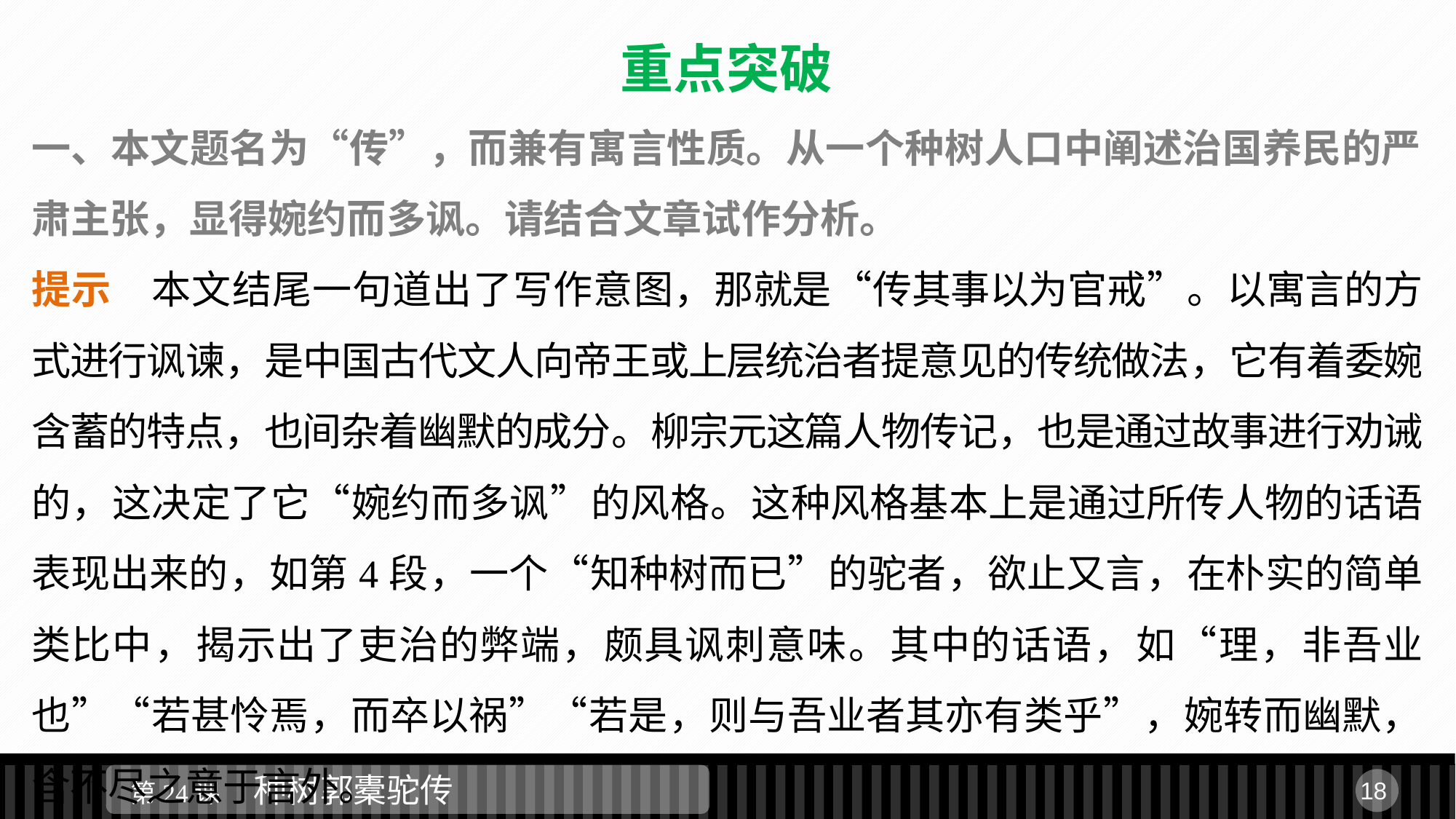

重点突破
一、本文题名为“传”，而兼有寓言性质。从一个种树人口中阐述治国养民的严肃主张，显得婉约而多讽。请结合文章试作分析。
提示　本文结尾一句道出了写作意图，那就是“传其事以为官戒”。以寓言的方式进行讽谏，是中国古代文人向帝王或上层统治者提意见的传统做法，它有着委婉含蓄的特点，也间杂着幽默的成分。柳宗元这篇人物传记，也是通过故事进行劝诫的，这决定了它“婉约而多讽”的风格。这种风格基本上是通过所传人物的话语表现出来的，如第4段，一个“知种树而已”的驼者，欲止又言，在朴实的简单类比中，揭示出了吏治的弊端，颇具讽刺意味。其中的话语，如“理，非吾业也”“若甚怜焉，而卒以祸”“若是，则与吾业者其亦有类乎”，婉转而幽默，含不尽之意于言外。